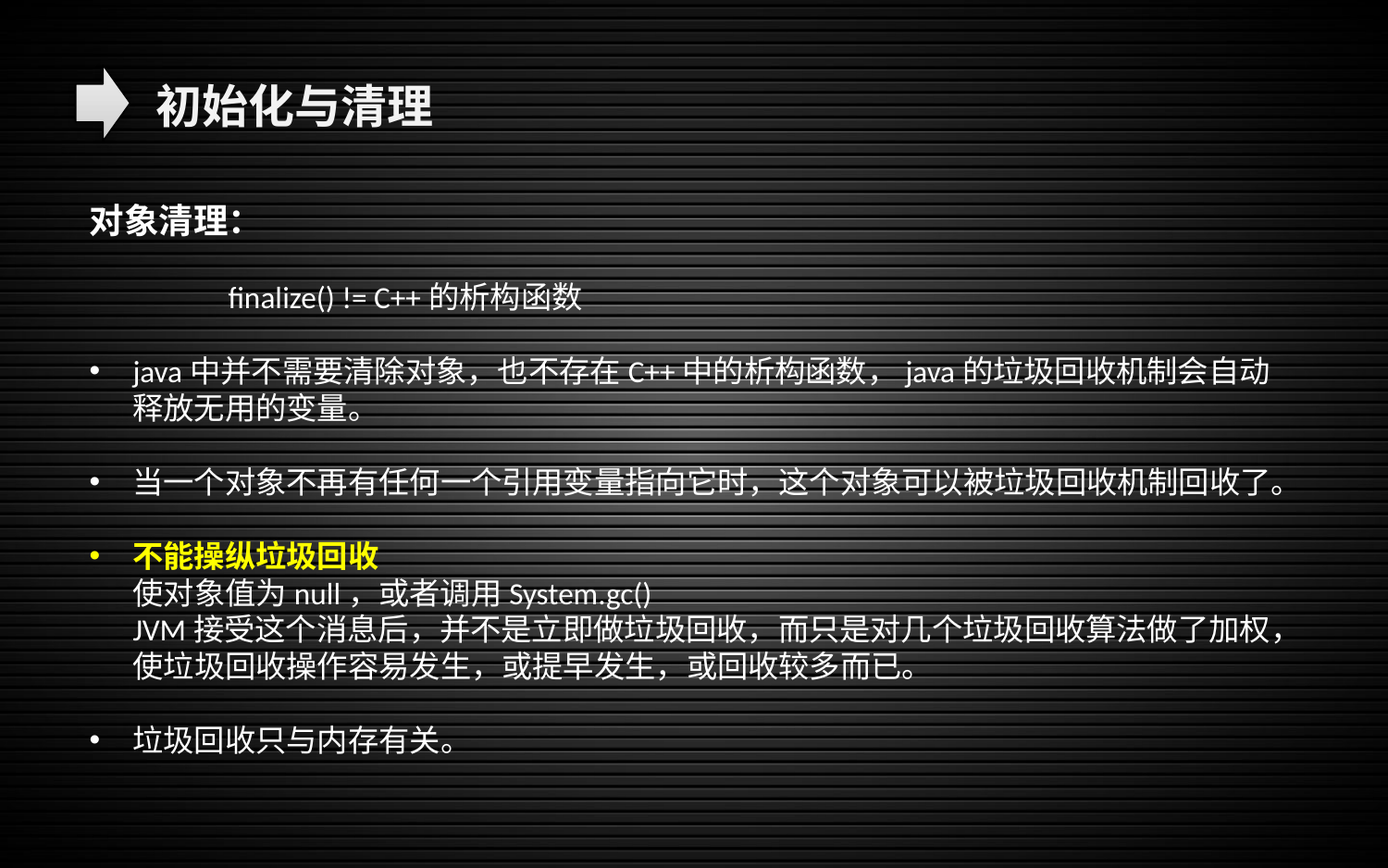

初始化与清理
对象清理：

	finalize() != C++的析构函数

java中并不需要清除对象，也不存在C++中的析构函数，java的垃圾回收机制会自动释放无用的变量。

当一个对象不再有任何一个引用变量指向它时，这个对象可以被垃圾回收机制回收了。

不能操纵垃圾回收
使对象值为null，或者调用System.gc()
JVM接受这个消息后，并不是立即做垃圾回收，而只是对几个垃圾回收算法做了加权，使垃圾回收操作容易发生，或提早发生，或回收较多而已。

垃圾回收只与内存有关。